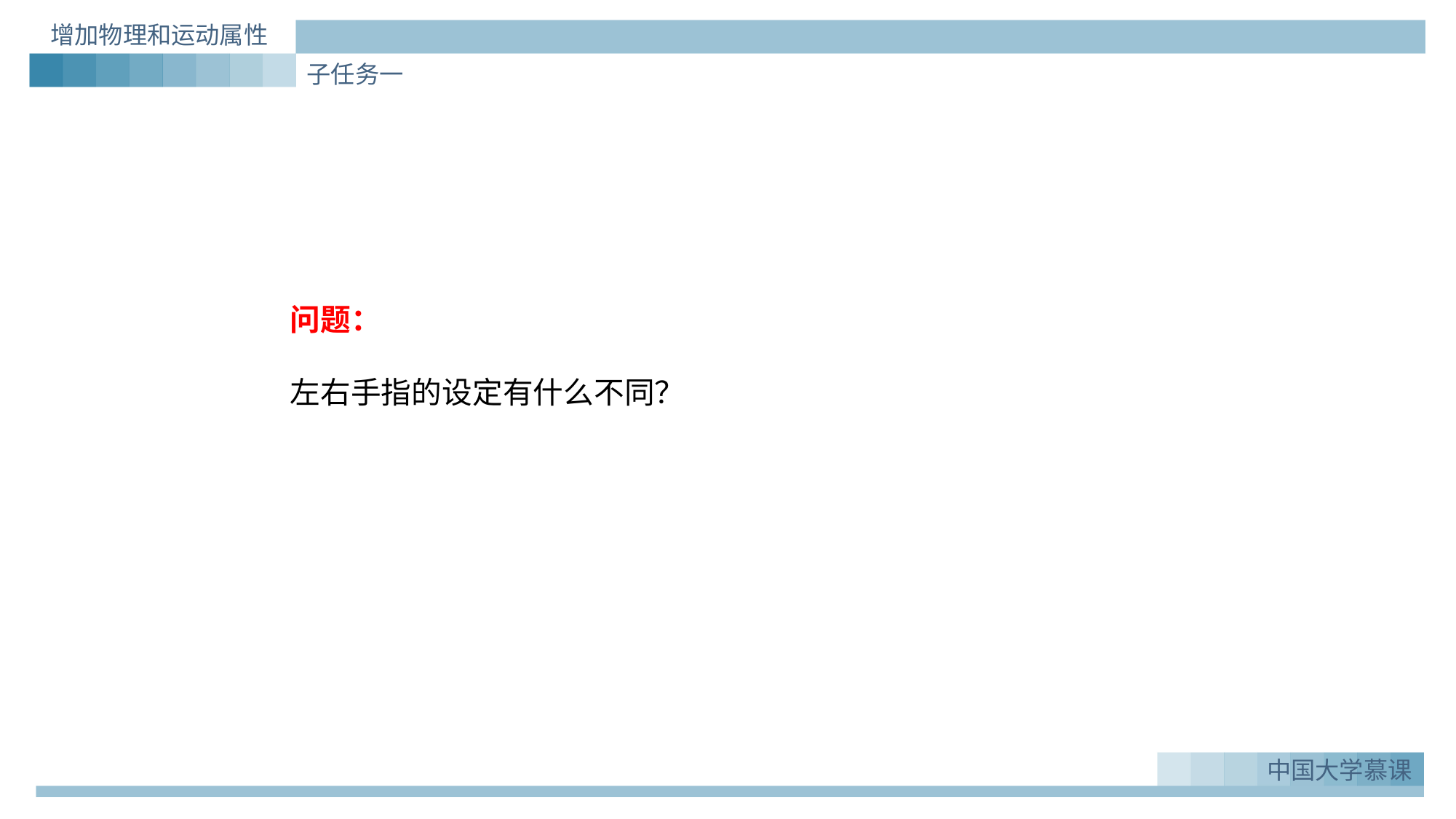

增加物理和运动属性
子任务一
问题：

左右手指的设定有什么不同？
中国大学慕课